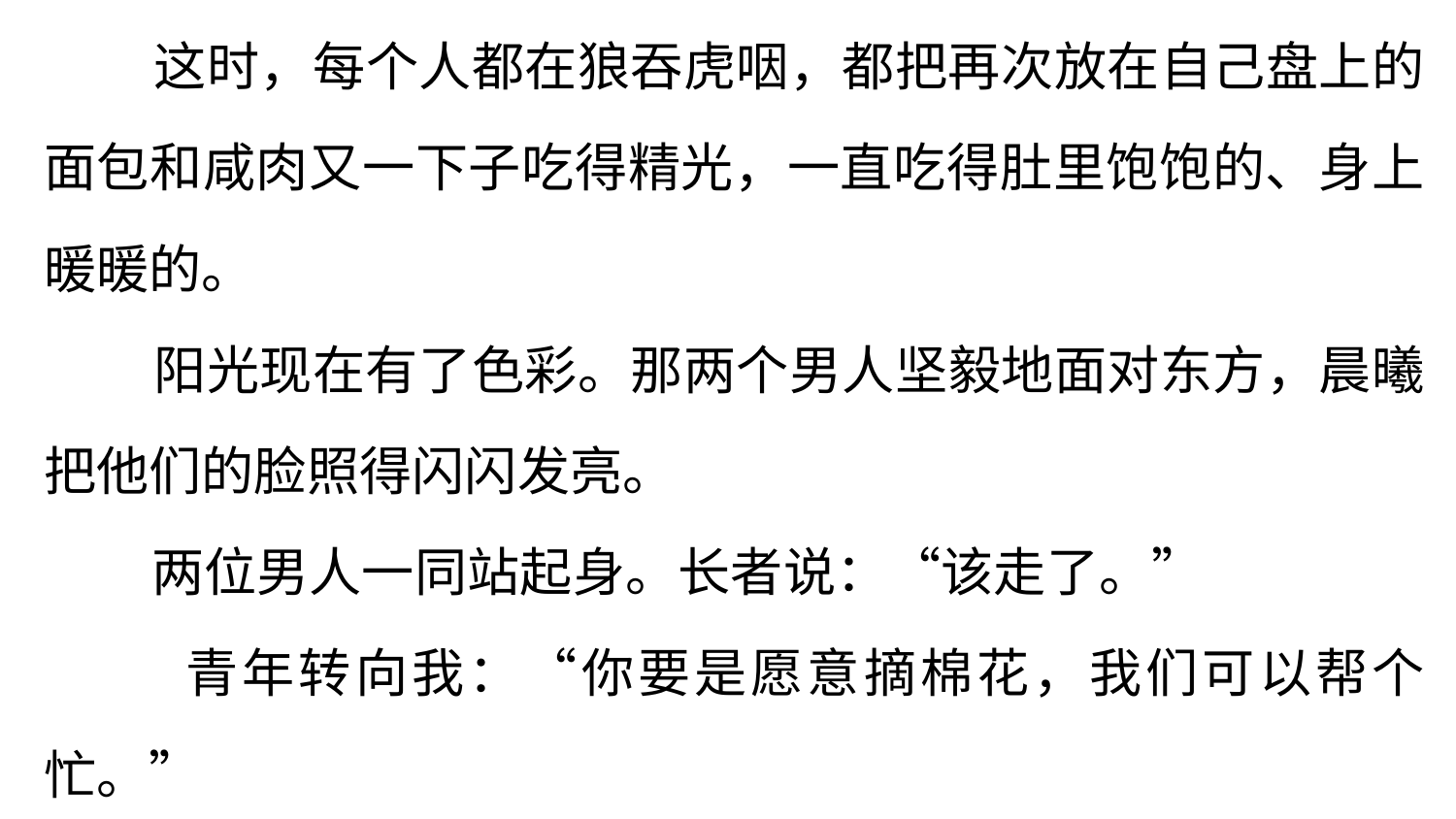

这时，每个人都在狼吞虎咽，都把再次放在自己盘上的面包和咸肉又一下子吃得精光，一直吃得肚里饱饱的、身上暖暖的。
        阳光现在有了色彩。那两个男人坚毅地面对东方，晨曦把他们的脸照得闪闪发亮。
        两位男人一同站起身。长者说：“该走了。”
        青年转向我：“你要是愿意摘棉花，我们可以帮个忙。”
    “不啦，我还得赶路。谢谢你们的早餐！”